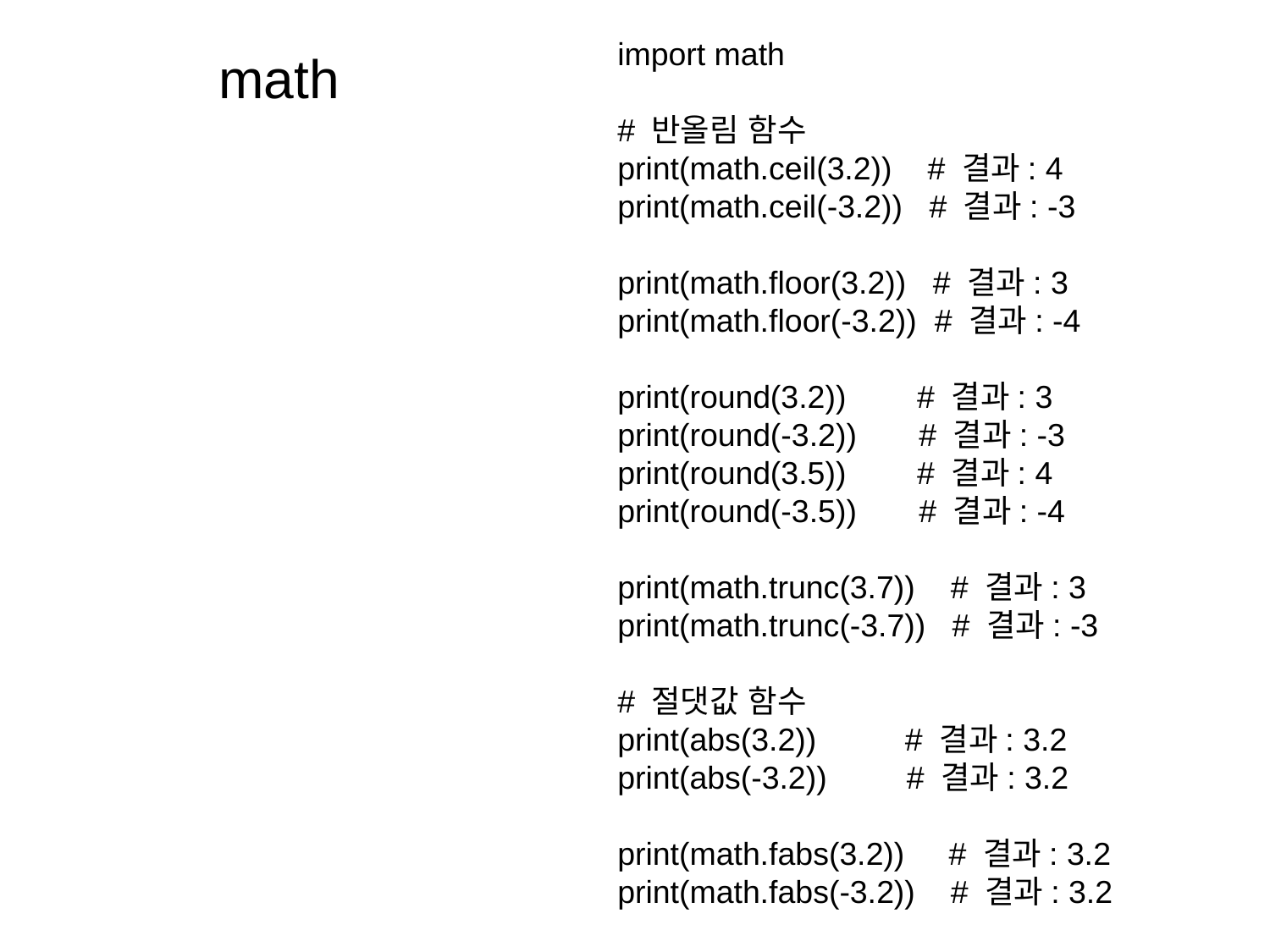

import math

# 반올림 함수
print(math.ceil(3.2))    # 결과: 4
print(math.ceil(-3.2))   # 결과: -3

print(math.floor(3.2))   # 결과: 3
print(math.floor(-3.2))  # 결과: -4

print(round(3.2))        # 결과: 3
print(round(-3.2))       # 결과: -3
print(round(3.5))        # 결과: 4
print(round(-3.5))       # 결과: -4

print(math.trunc(3.7))    # 결과: 3
print(math.trunc(-3.7))   # 결과: -3

# 절댓값 함수
print(abs(3.2))          # 결과: 3.2
print(abs(-3.2))         # 결과: 3.2

print(math.fabs(3.2))     # 결과: 3.2
print(math.fabs(-3.2))    # 결과: 3.2
# math